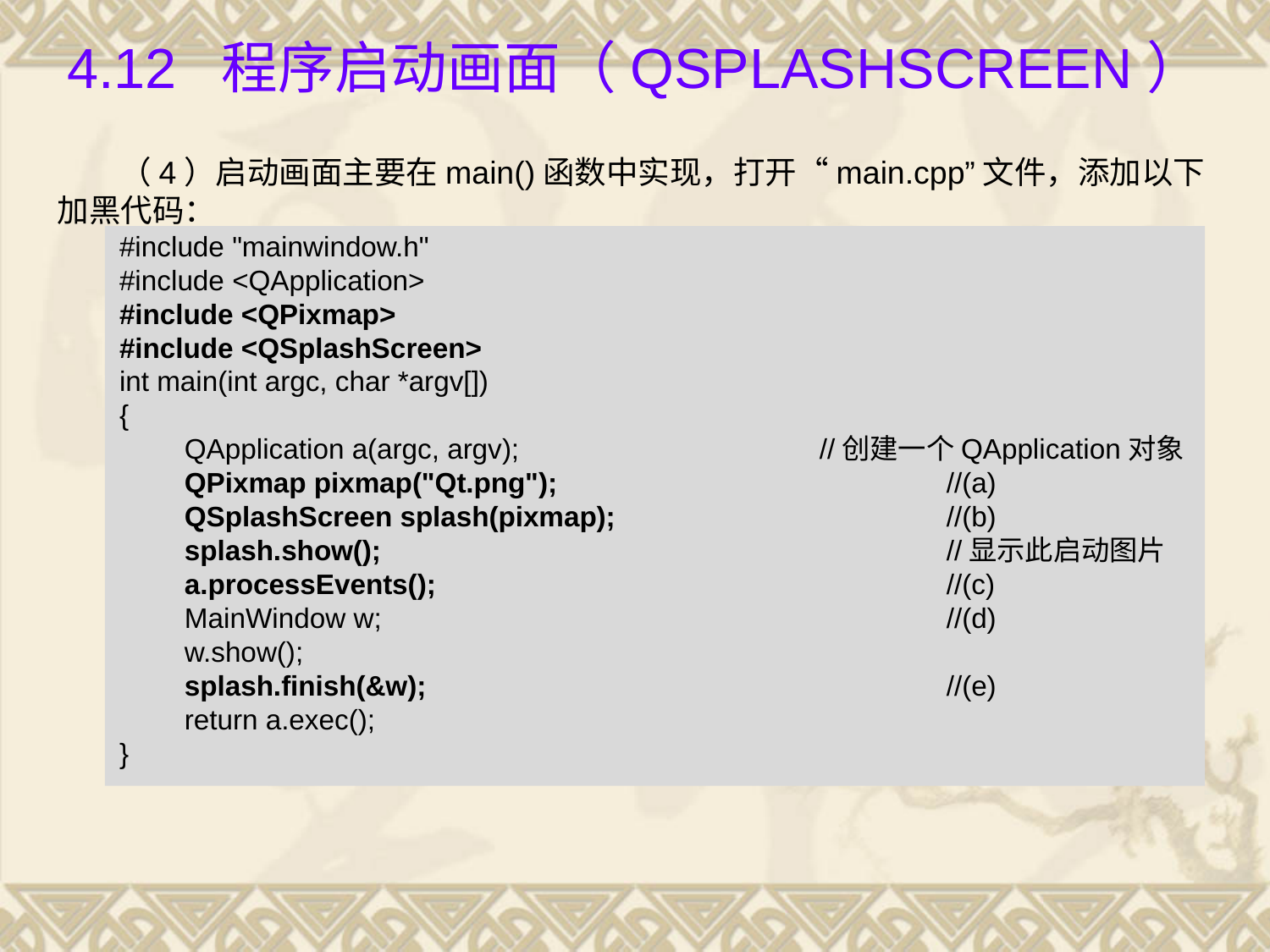

# 4.12  程序启动画面（QSplashScreen）
（4）启动画面主要在main()函数中实现，打开“main.cpp”文件，添加以下加黑代码：
#include "mainwindow.h"
#include <QApplication>
#include <QPixmap>
#include <QSplashScreen>
int main(int argc, char *argv[])
{
    	QApplication a(argc, argv);			//创建一个QApplication对象
    	QPixmap pixmap("Qt.png");				//(a)
    	QSplashScreen splash(pixmap);			//(b)
    	splash.show();					//显示此启动图片
    	a.processEvents();					//(c)
    	MainWindow w;					//(d)
    	w.show();
    	splash.finish(&w);					//(e)
   	return a.exec();
}